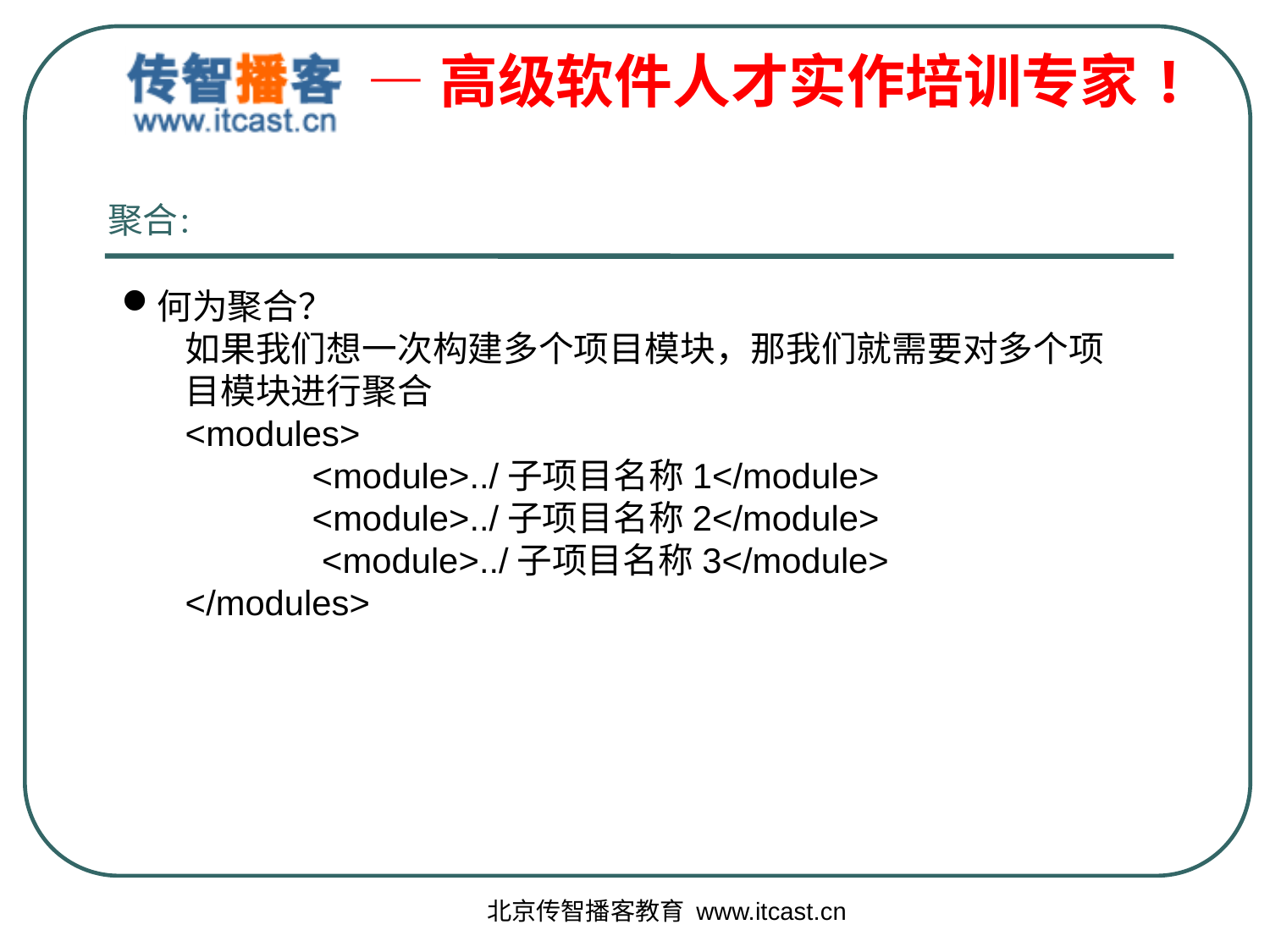

聚合：
何为聚合？
如果我们想一次构建多个项目模块，那我们就需要对多个项目模块进行聚合
<modules>
	<module>../子项目名称1</module>
	<module>../子项目名称2</module>
	 <module>../子项目名称3</module>
</modules>
北京传智播客教育 www.itcast.cn